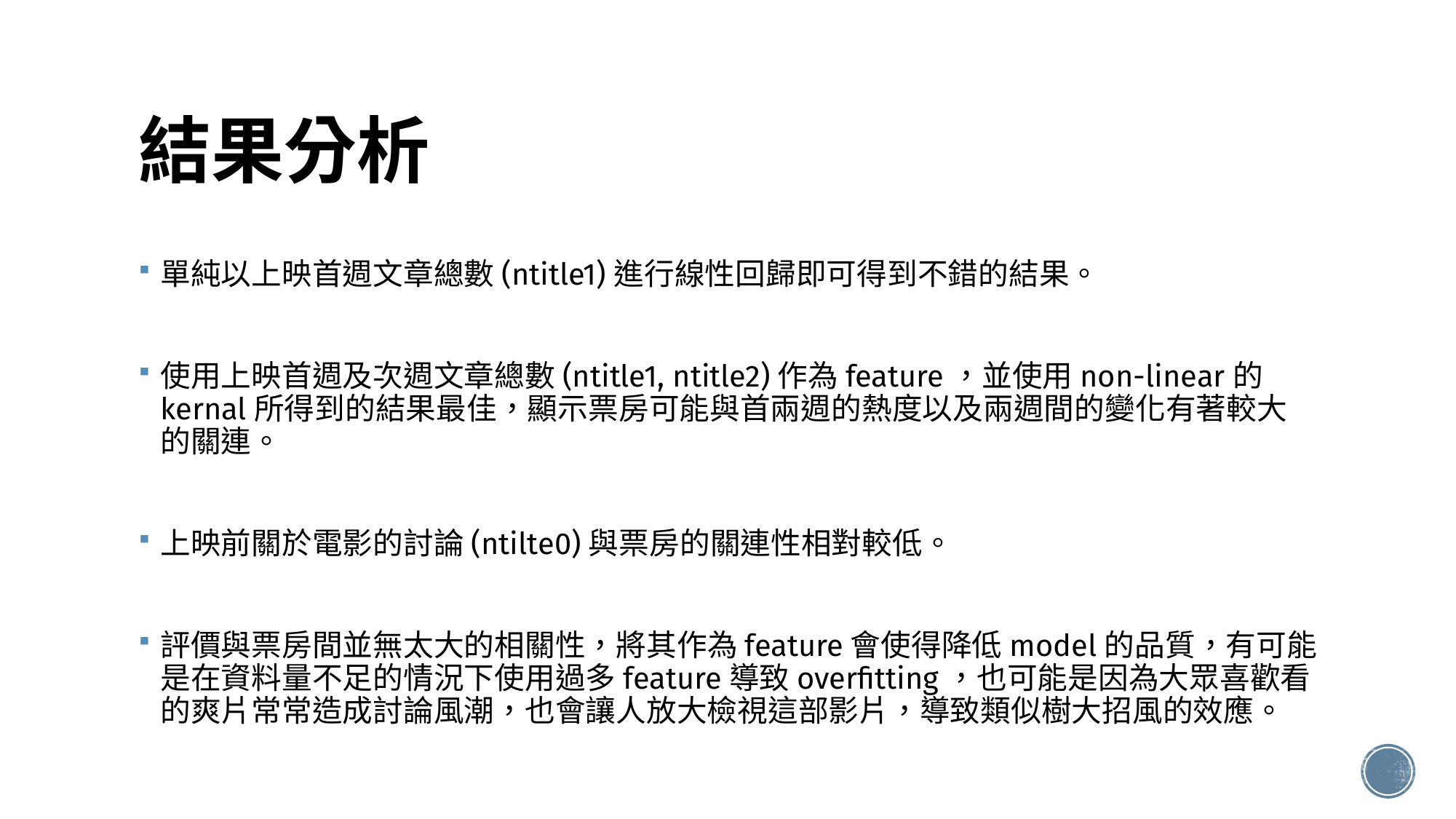

# 結果分析
單純以上映首週文章總數(ntitle1)進行線性回歸即可得到不錯的結果。

使用上映首週及次週文章總數(ntitle1, ntitle2)作為feature，並使用non-linear的kernal所得到的結果最佳，顯示票房可能與首兩週的熱度以及兩週間的變化有著較大的關連。

上映前關於電影的討論(ntilte0)與票房的關連性相對較低。

評價與票房間並無太大的相關性，將其作為feature會使得降低model的品質，有可能是在資料量不足的情況下使用過多feature導致overfitting，也可能是因為大眾喜歡看的爽片常常造成討論風潮，也會讓人放大檢視這部影片，導致類似樹大招風的效應。